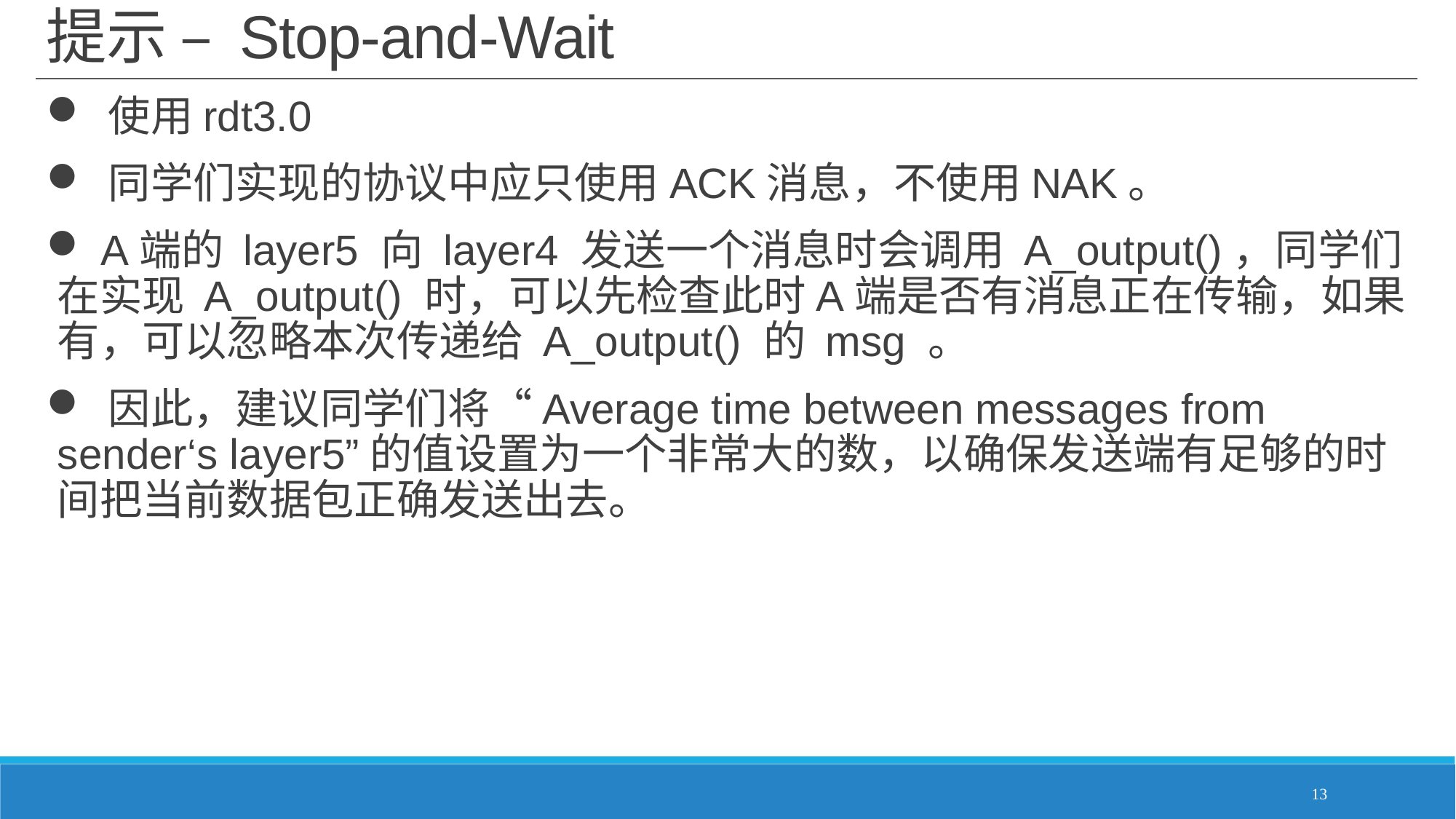

提示 – Stop-and-Wait
 使用rdt3.0
 同学们实现的协议中应只使用ACK消息，不使用NAK。
 A端的 layer5 向 layer4 发送一个消息时会调用 A_output()，同学们在实现 A_output() 时，可以先检查此时A端是否有消息正在传输，如果有，可以忽略本次传递给 A_output() 的 msg 。
 因此，建议同学们将“Average time between messages from sender‘s layer5”的值设置为一个非常大的数，以确保发送端有足够的时间把当前数据包正确发送出去。

13